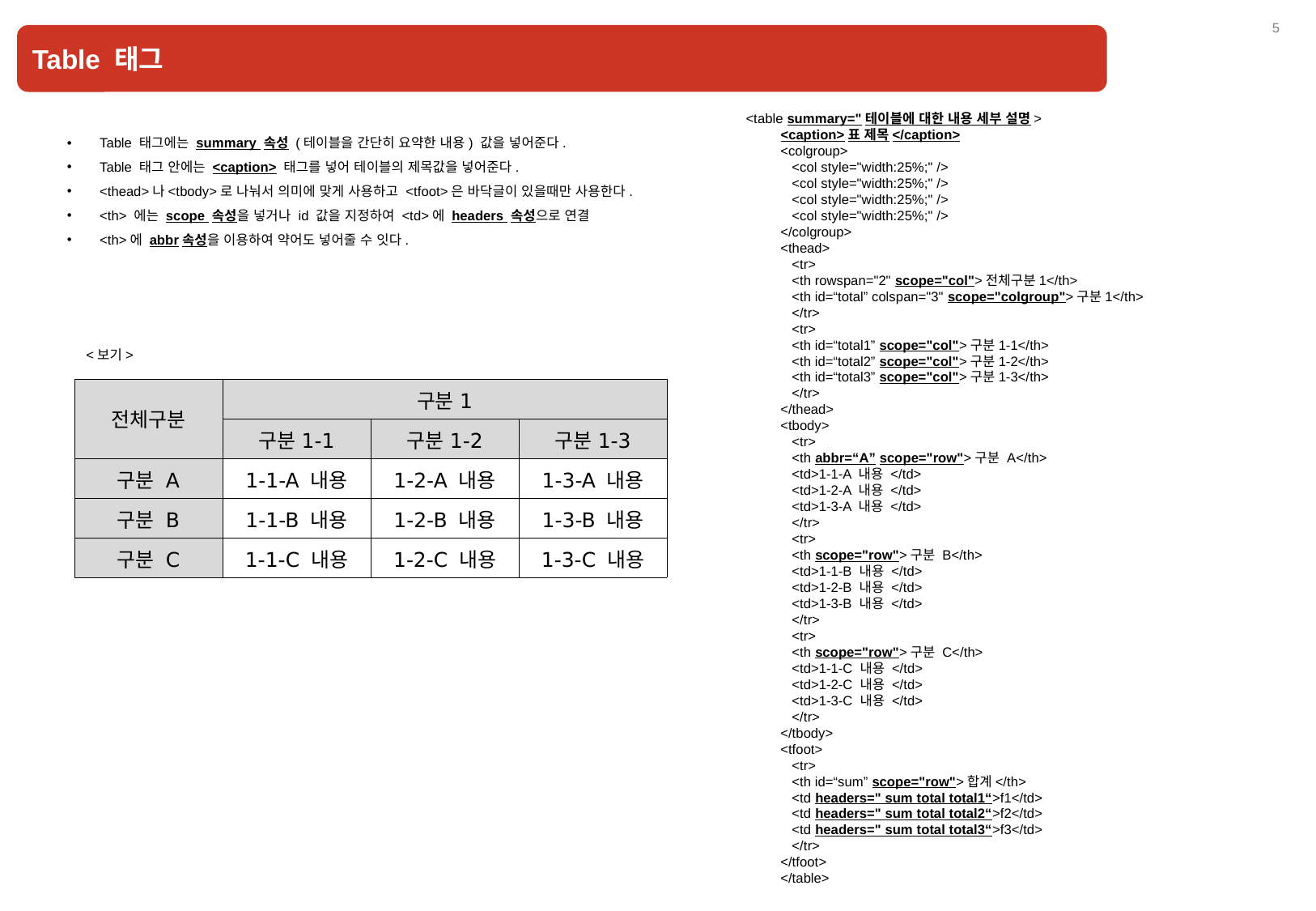

Table 태그
<table summary="테이블에 대한 내용 세부 설명>
         <caption>표 제목</caption>
         <colgroup>
            <col style="width:25%;" />
            <col style="width:25%;" />
            <col style="width:25%;" />
            <col style="width:25%;" />
         </colgroup>
         <thead>
            <tr>
            <th rowspan="2" scope="col">전체구분1</th>
            <th id=“total” colspan="3" scope="colgroup">구분1</th>
            </tr>
            <tr>
            <th id=“total1” scope="col">구분1-1</th>
            <th id=“total2” scope="col">구분1-2</th>
            <th id=“total3” scope="col">구분1-3</th>
            </tr>
         </thead>
         <tbody>
            <tr>
            <th abbr=“A” scope="row">구분 A</th>
            <td>1-1-A 내용 </td>
            <td>1-2-A 내용 </td>
            <td>1-3-A 내용 </td>
            </tr>
            <tr>
            <th scope="row">구분 B</th>
            <td>1-1-B 내용 </td>
            <td>1-2-B 내용 </td>
            <td>1-3-B 내용 </td>
            </tr>
            <tr>
            <th scope="row">구분 C</th>
            <td>1-1-C 내용 </td>
            <td>1-2-C 내용 </td>
            <td>1-3-C 내용 </td>
            </tr>
         </tbody>
         <tfoot>
            <tr>
            <th id=“sum” scope="row">합계</th>
            <td headers=" sum total total1“>f1</td>
            <td headers=" sum total total2“>f2</td>
            <td headers=" sum total total3“>f3</td>
            </tr>
         </tfoot>
         </table>
 Table 태그에는 summary 속성 (테이블을 간단히 요약한 내용) 값을 넣어준다.
 Table 태그 안에는 <caption> 태그를 넣어 테이블의 제목값을 넣어준다.
 <thead>나<tbody>로 나눠서 의미에 맞게 사용하고 <tfoot>은 바닥글이 있을때만 사용한다.
 <th> 에는 scope 속성을 넣거나 id 값을 지정하여 <td>에 headers 속성으로 연결
 <th>에 abbr속성을 이용하여 약어도 넣어줄 수 잇다.

<보기>
| 전체구분 | 구분1 |  |  |
| --- | --- | --- | --- |
|  | 구분1-1 | 구분1-2 | 구분1-3 |
| 구분 A | 1-1-A 내용 | 1-2-A 내용 | 1-3-A 내용 |
| 구분 B | 1-1-B 내용 | 1-2-B 내용 | 1-3-B 내용 |
| 구분 C | 1-1-C 내용 | 1-2-C 내용 | 1-3-C 내용 |